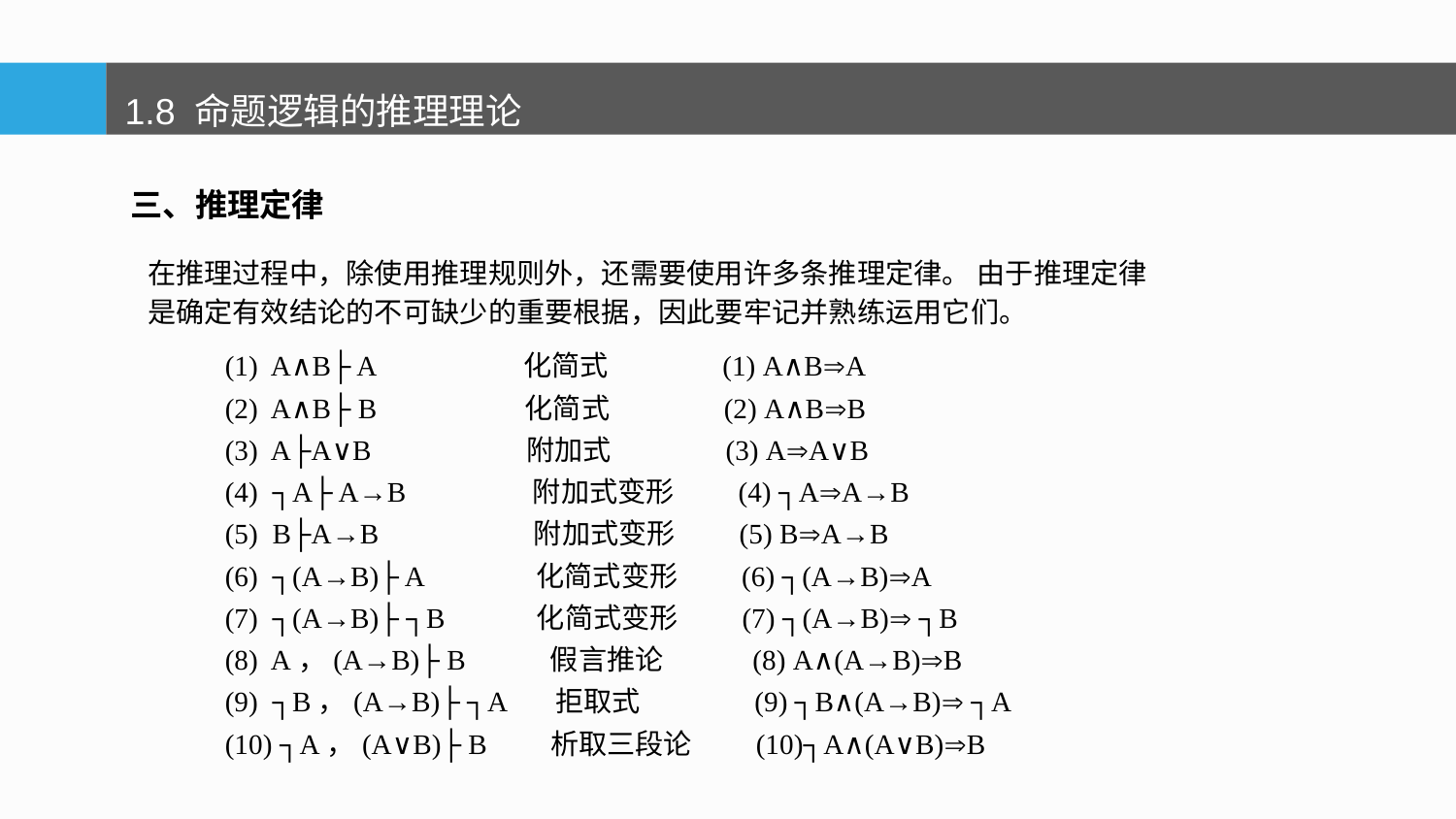

1.8 命题逻辑的推理理论

三、推理定律
在推理过程中，除使用推理规则外，还需要使用许多条推理定律。 由于推理定律是确定有效结论的不可缺少的重要根据，因此要牢记并熟练运用它们。

(1)  A∧B├ A                    化简式                 (1) A∧B⇒A
(2)  A∧B├ B                    化简式                 (2) A∧B⇒B
(3)  A├A∨B                     附加式                 (3) A⇒A∨B
(4)  ┐A├ A→B                 附加式变形         (4) ┐A⇒A→B
(5)  B├A→B                     附加式变形         (5) B⇒A→B
(6)  ┐(A→B)├ A               化简式变形         (6) ┐(A→B)⇒A
(7)  ┐(A→B)├ ┐B            化简式变形         (7) ┐(A→B)⇒ ┐B
(8)  A，(A→B)├ B           假言推论             (8) A∧(A→B)⇒B
(9)  ┐B，(A→B)├ ┐A      拒取式                 (9) ┐B∧(A→B)⇒ ┐A
(10) ┐A，(A∨B)├ B        析取三段论         (10)┐A∧(A∨B)⇒B